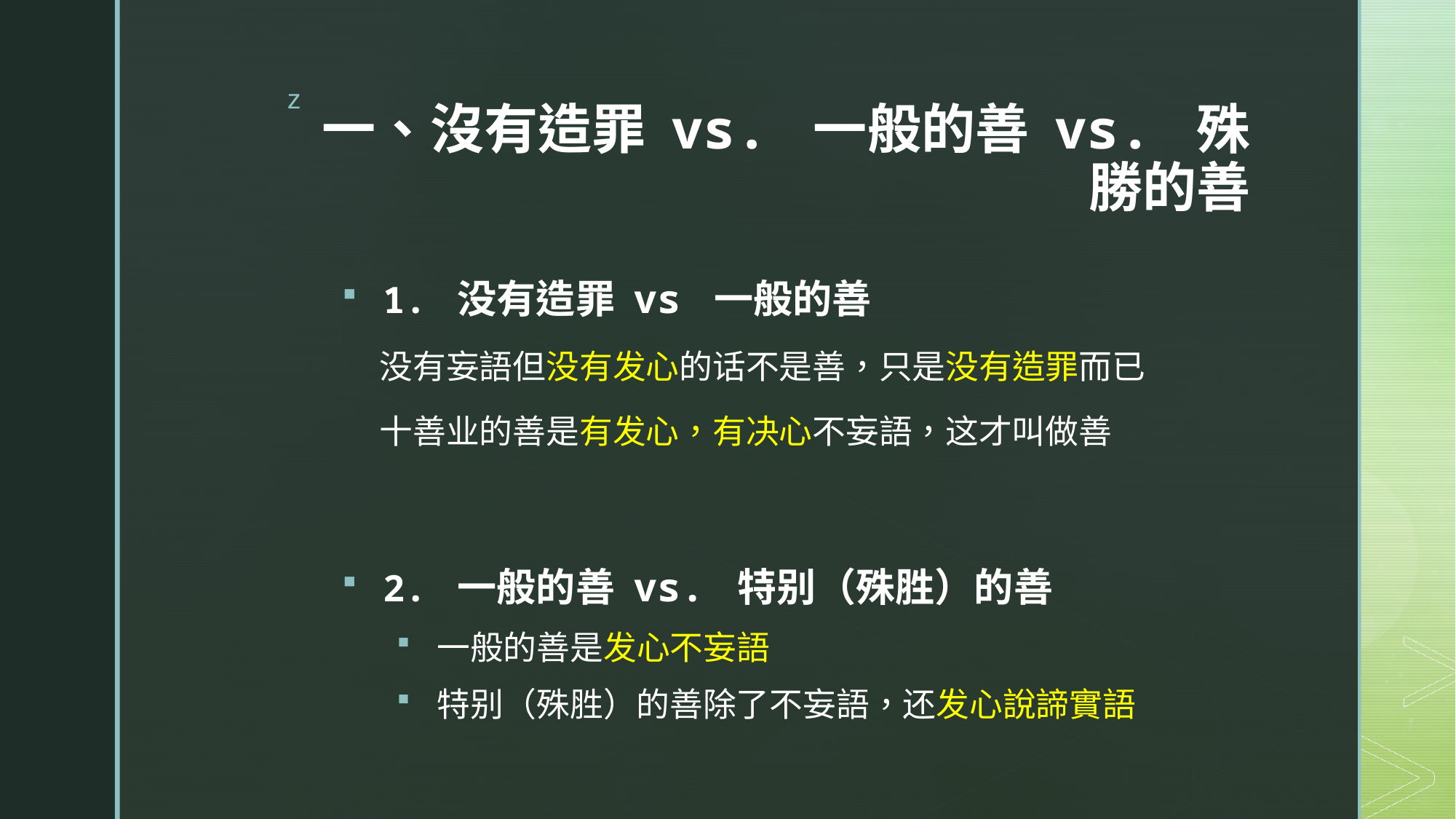

# 一、沒有造罪 vs. 一般的善 vs. 殊勝的善
1. 没有造罪 vs 一般的善
    没有妄語但没有发心的话不是善，只是没有造罪而已
    十善业的善是有发心，有决心不妄語，这才叫做善

2. 一般的善 vs. 特别（殊胜）的善
一般的善是发心不妄語
特别（殊胜）的善除了不妄語，还发心說諦實語